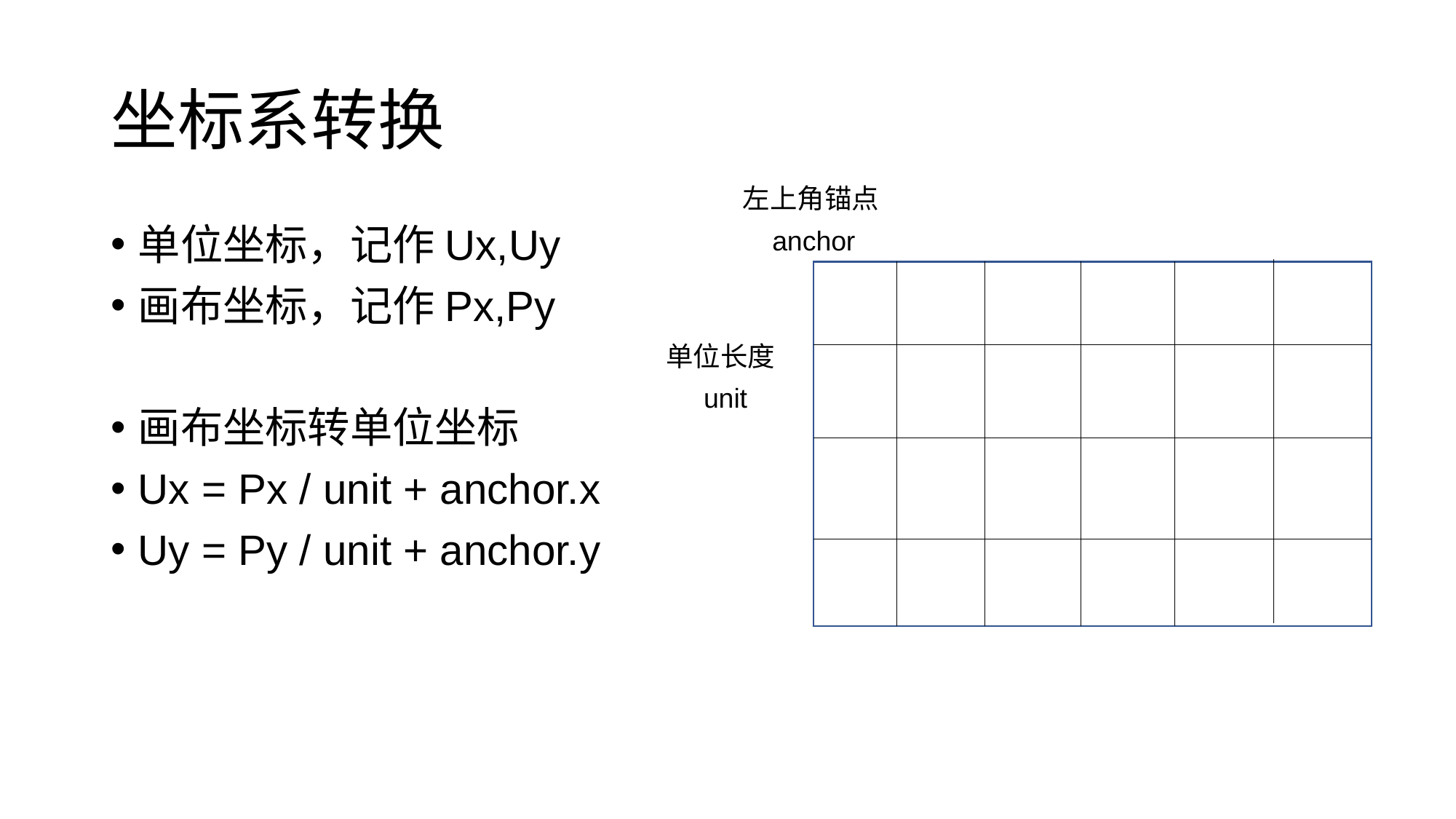

# 坐标系转换
左上角锚点
anchor
单位坐标，记作Ux,Uy
画布坐标，记作Px,Py

画布坐标转单位坐标
Ux = Px / unit + anchor.x
Uy = Py / unit + anchor.y

单位长度
unit